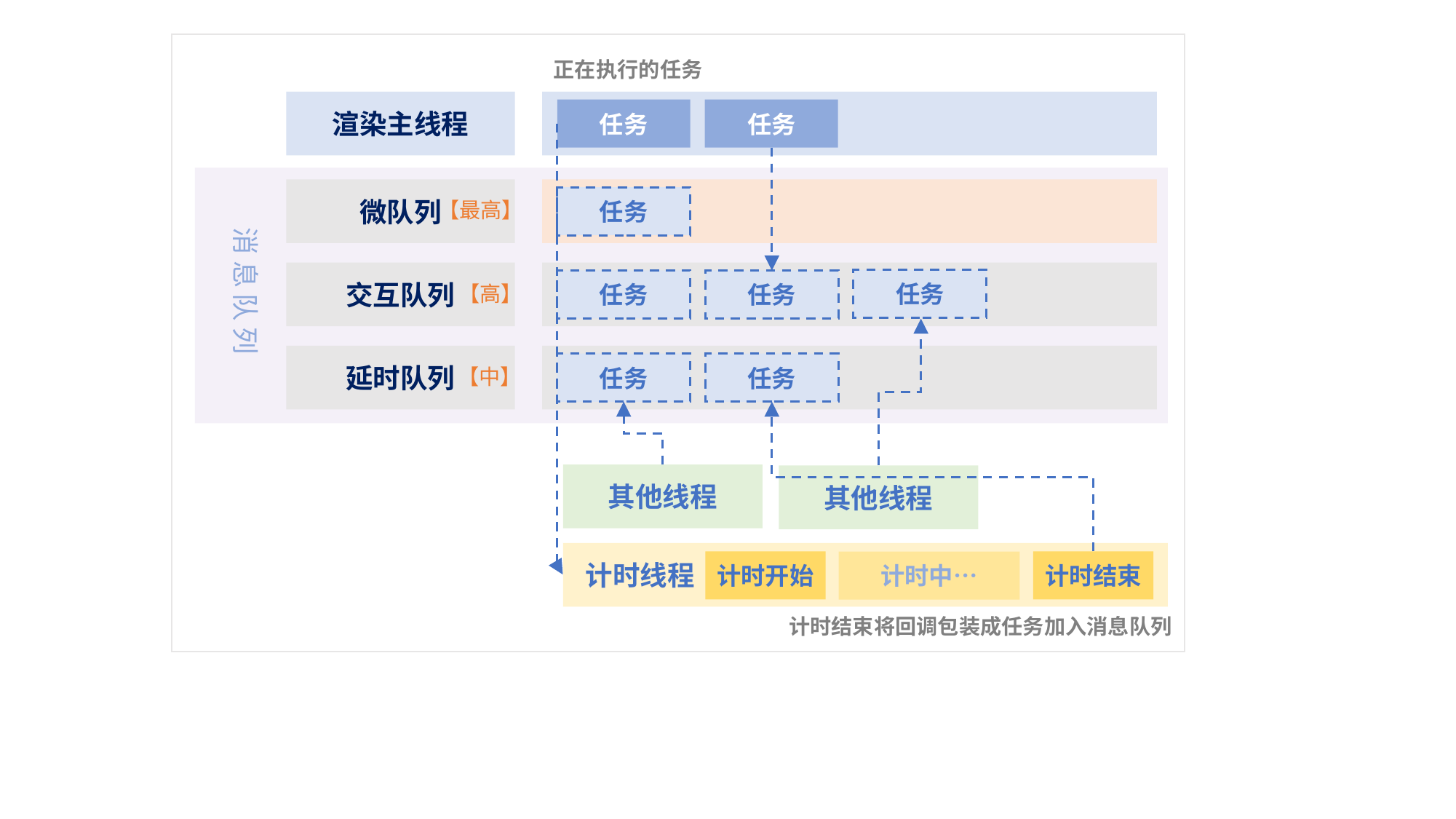

正在执行的任务
渲染主线程

任务
任务

微队列
任务
【最高】
消息队列

交互队列
任务
任务
任务
【高】
延时队列

任务
任务
【中】
其他线程
其他线程

计时开始
计时结束
计时中…
计时线程
计时结束将回调包装成任务加入消息队列